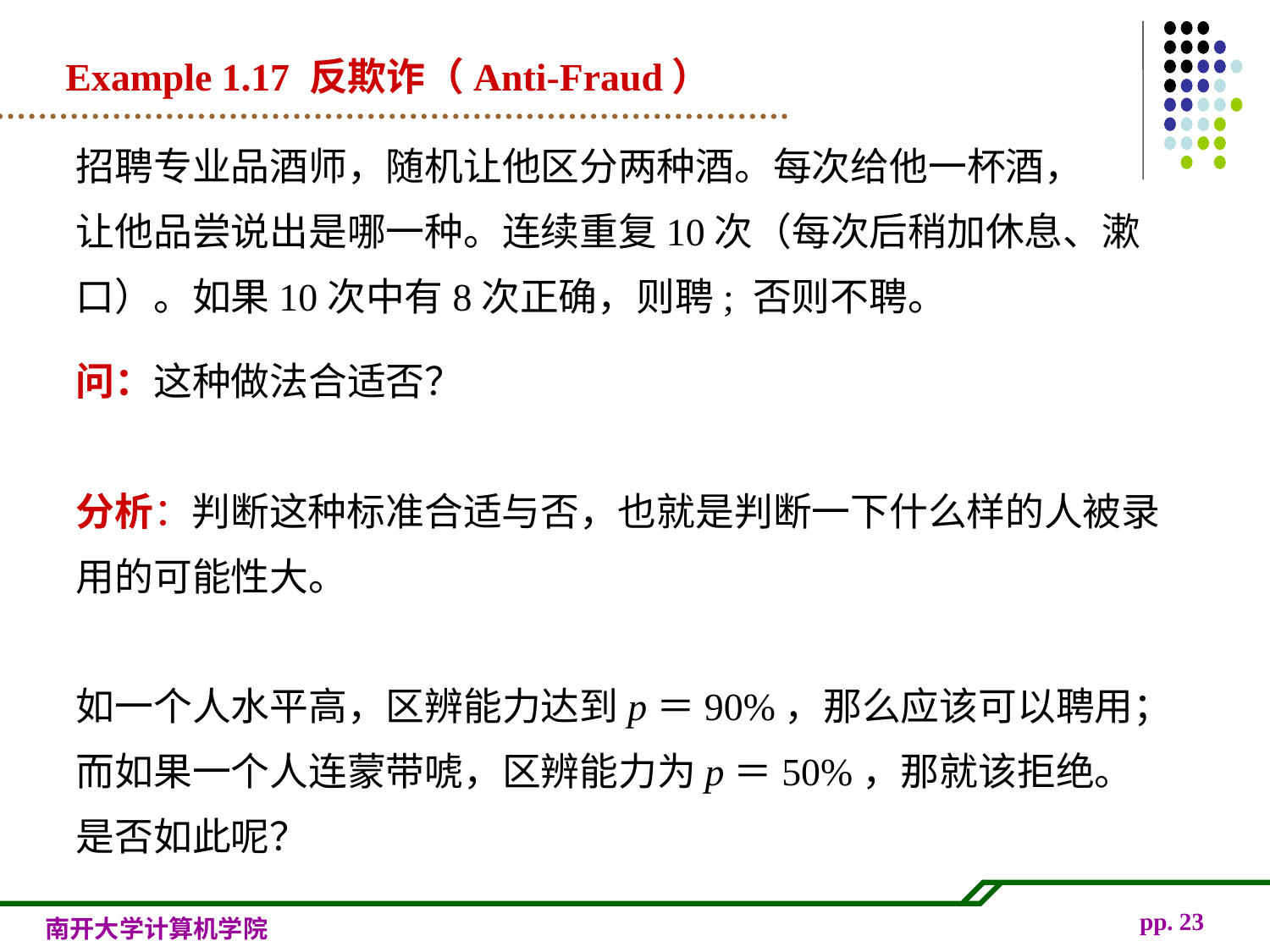

Example 1.17 反欺诈（Anti-Fraud）
招聘专业品酒师，随机让他区分两种酒。每次给他一杯酒，
让他品尝说出是哪一种。连续重复10次（每次后稍加休息、漱口）。如果10次中有8次正确，则聘; 否则不聘。
问：这种做法合适否？

分析：判断这种标准合适与否，也就是判断一下什么样的人被录用的可能性大。

如一个人水平高，区辨能力达到p＝90%，那么应该可以聘用；
而如果一个人连蒙带唬，区辨能力为p＝50%，那就该拒绝。
是否如此呢？
pp. 23